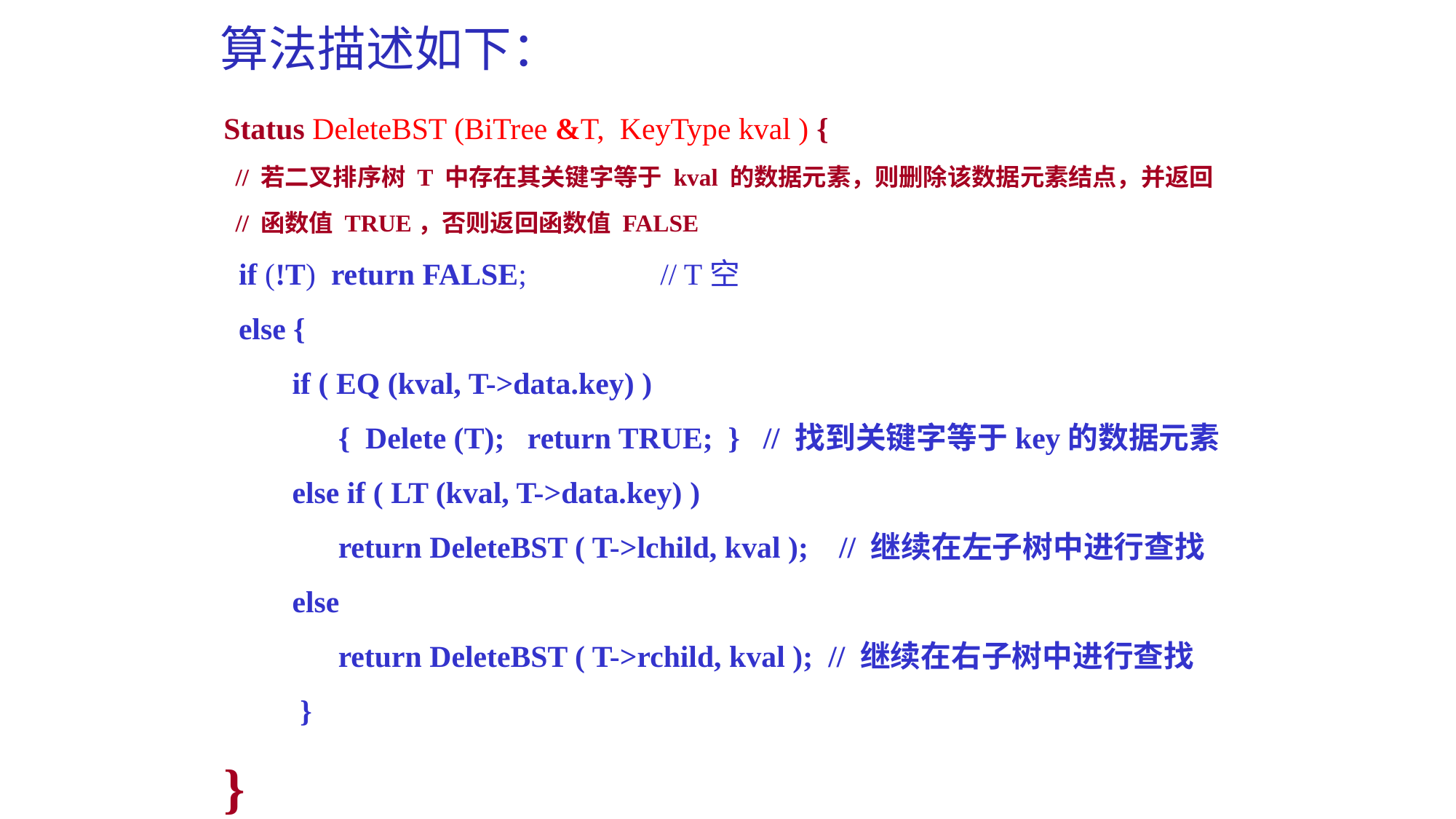

算法描述如下：
Status DeleteBST (BiTree &T,  KeyType kval ) {
  // 若二叉排序树 T 中存在其关键字等于 kval 的数据元素，则删除该数据元素结点，并返回
  // 函数值 TRUE，否则返回函数值 FALSE
  if (!T)  return FALSE;       	// T空
  else {
         if ( EQ (kval, T->data.key) )
               {  Delete (T);   return TRUE;  }   // 找到关键字等于key的数据元素
         else if ( LT (kval, T->data.key) )
               return DeleteBST ( T->lchild, kval );    // 继续在左子树中进行查找
         else
               return DeleteBST ( T->rchild, kval );  // 继续在右子树中进行查找
          }
}